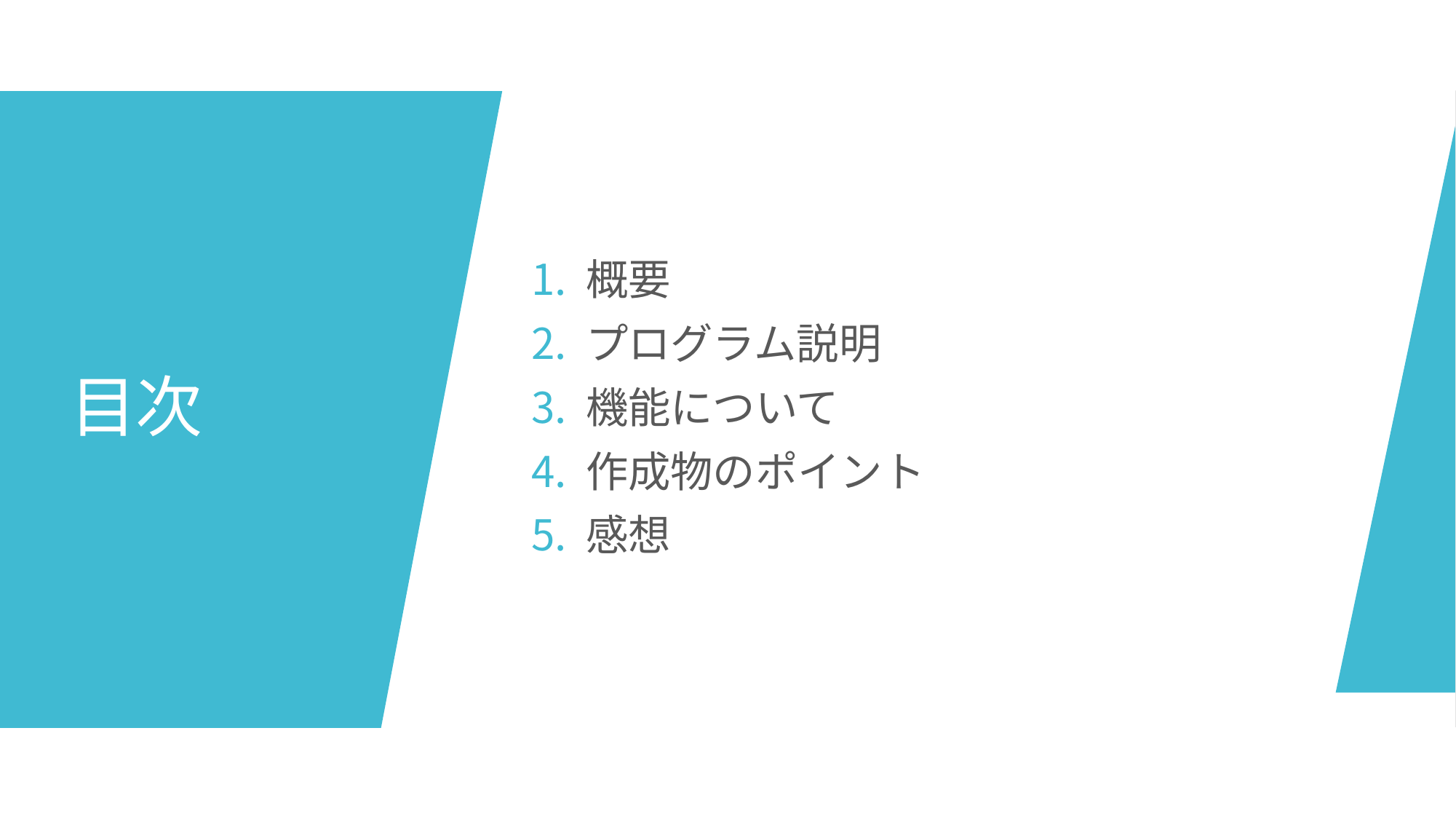

概要
プログラム説明
機能について
作成物のポイント
感想
# 目次